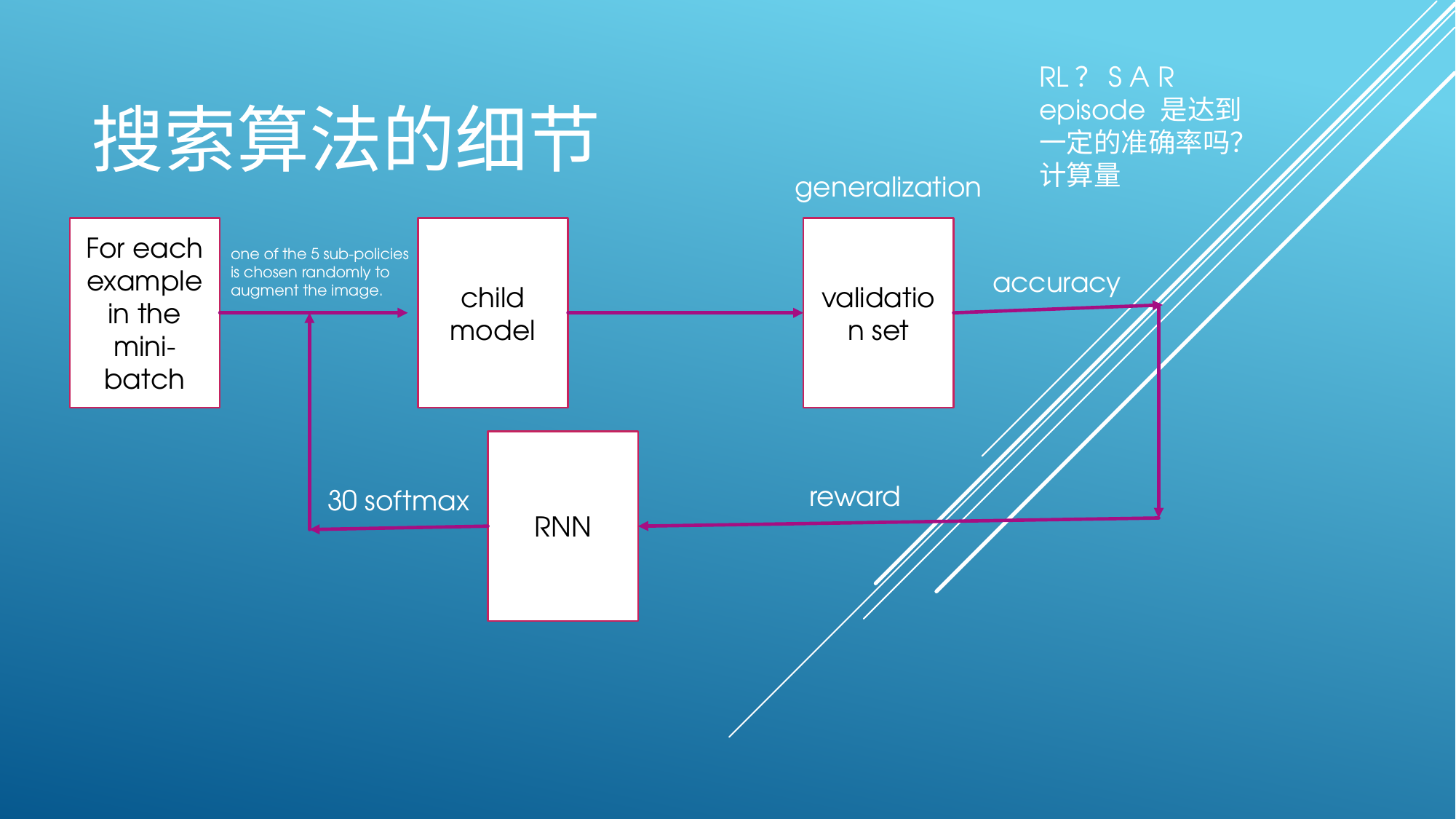

# 搜索算法的细节
RL？S A R episode 是达到一定的准确率吗？
计算量

generalization
child model
validation set
For each example in the mini-batch
one of the 5 sub-policies is chosen randomly to augment the image.
accuracy
RNN
reward
30 softmax